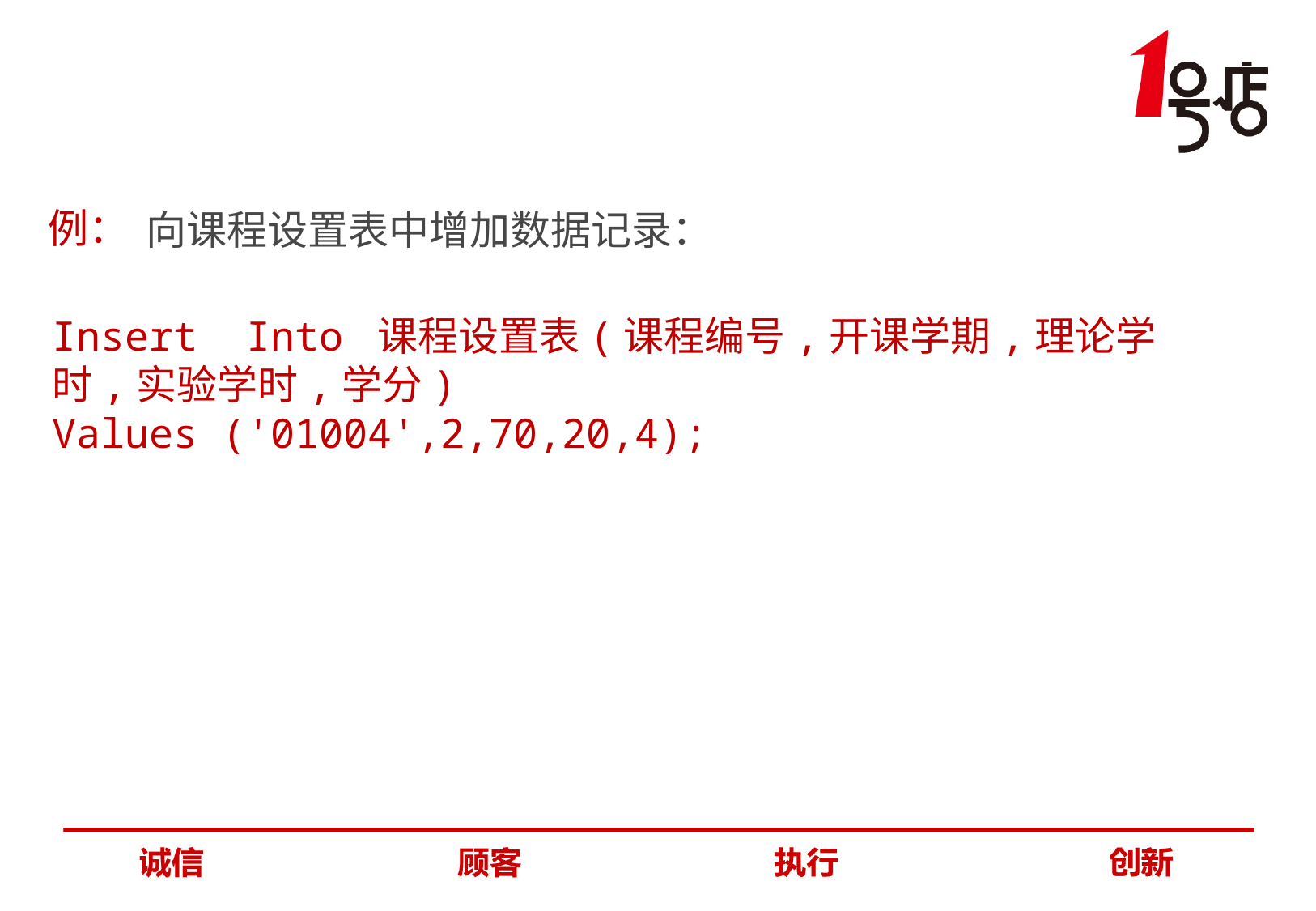

例：
向课程设置表中增加数据记录：
Insert  Into 课程设置表(课程编号,开课学期,理论学时,实验学时,学分)
Values ('01004',2,70,20,4);